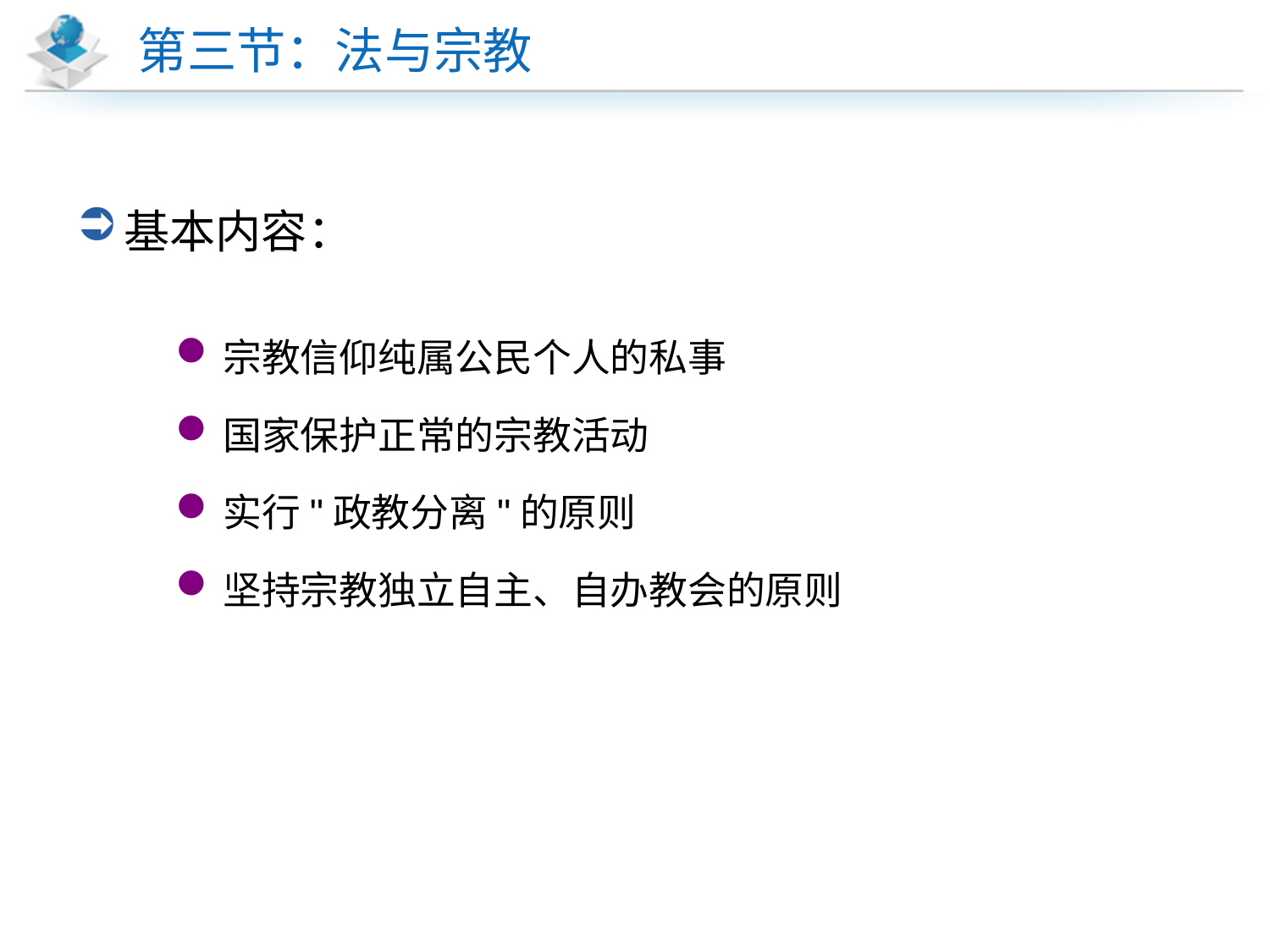

# 第三节：法与宗教
基本内容：
宗教信仰纯属公民个人的私事
国家保护正常的宗教活动
实行"政教分离"的原则
坚持宗教独立自主、自办教会的原则